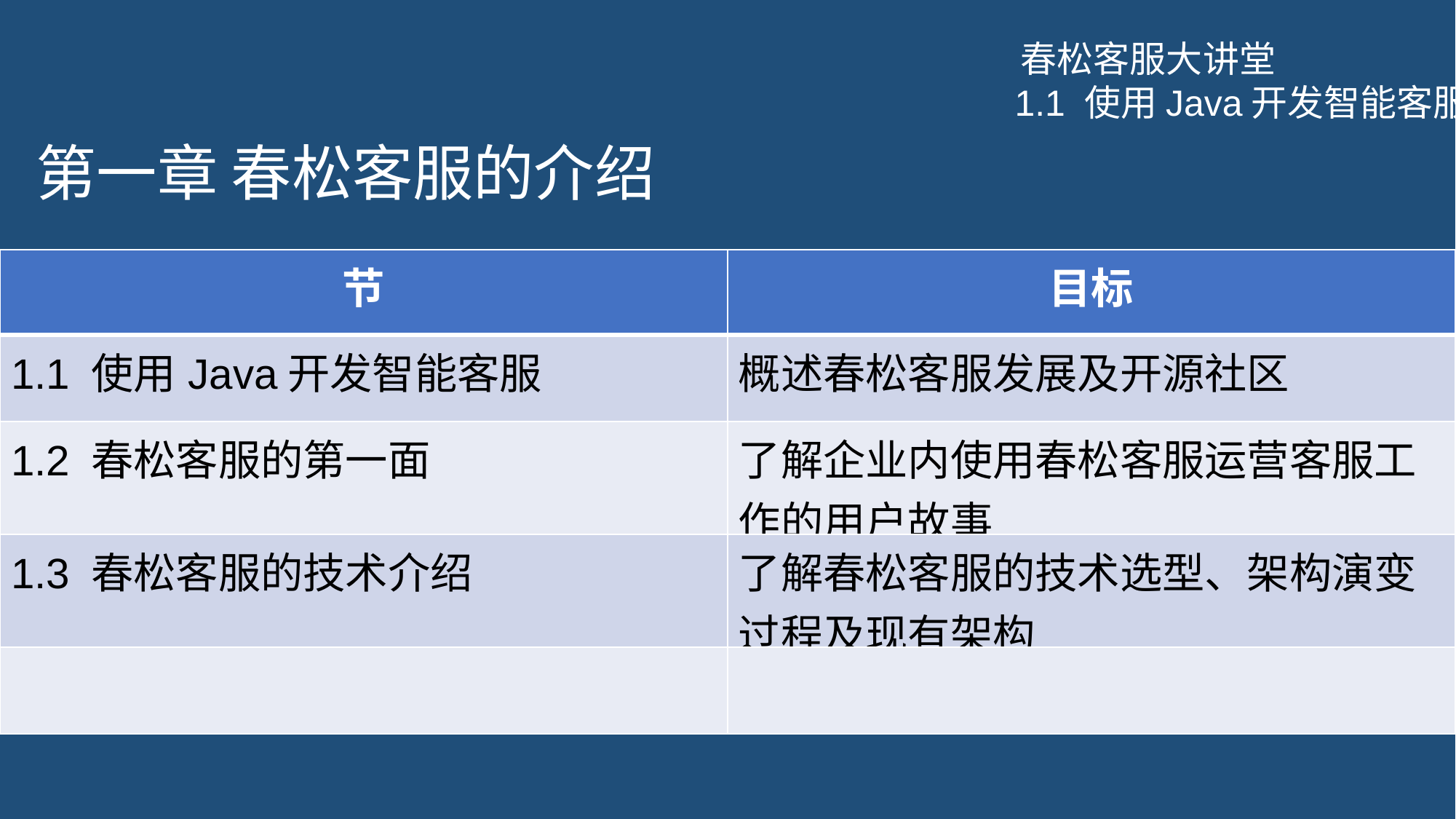

春松客服大讲堂
1.1 使用Java开发智能客服
第一章 春松客服的介绍
| 节 | 目标 |
| --- | --- |
| 1.1 使用Java开发智能客服 | 概述春松客服发展及开源社区 |
| 1.2 春松客服的第一面 | 了解企业内使用春松客服运营客服工作的用户故事 |
| 1.3 春松客服的技术介绍 | 了解春松客服的技术选型、架构演变过程及现有架构 |
|  |  |